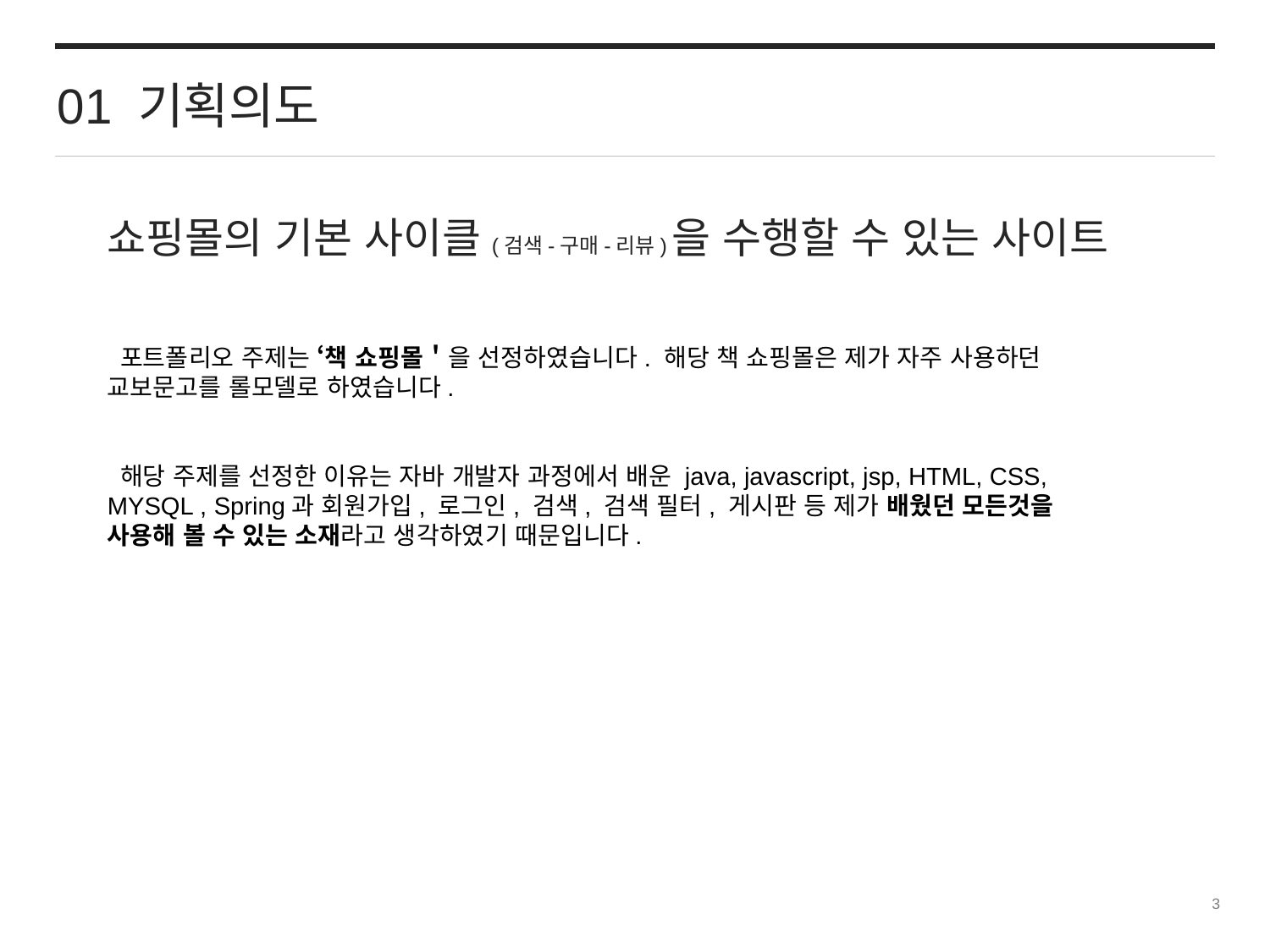

01 기획의도
쇼핑몰의 기본 사이클(검색-구매-리뷰)을 수행할 수 있는 사이트
 포트폴리오 주제는 ‘책 쇼핑몰＇을 선정하였습니다. 해당 책 쇼핑몰은 제가 자주 사용하던 교보문고를 롤모델로 하였습니다.

 해당 주제를 선정한 이유는 자바 개발자 과정에서 배운 java, javascript, jsp, HTML, CSS, MYSQL , Spring과 회원가입, 로그인, 검색, 검색 필터, 게시판 등 제가 배웠던 모든것을 사용해 볼 수 있는 소재라고 생각하였기 때문입니다.